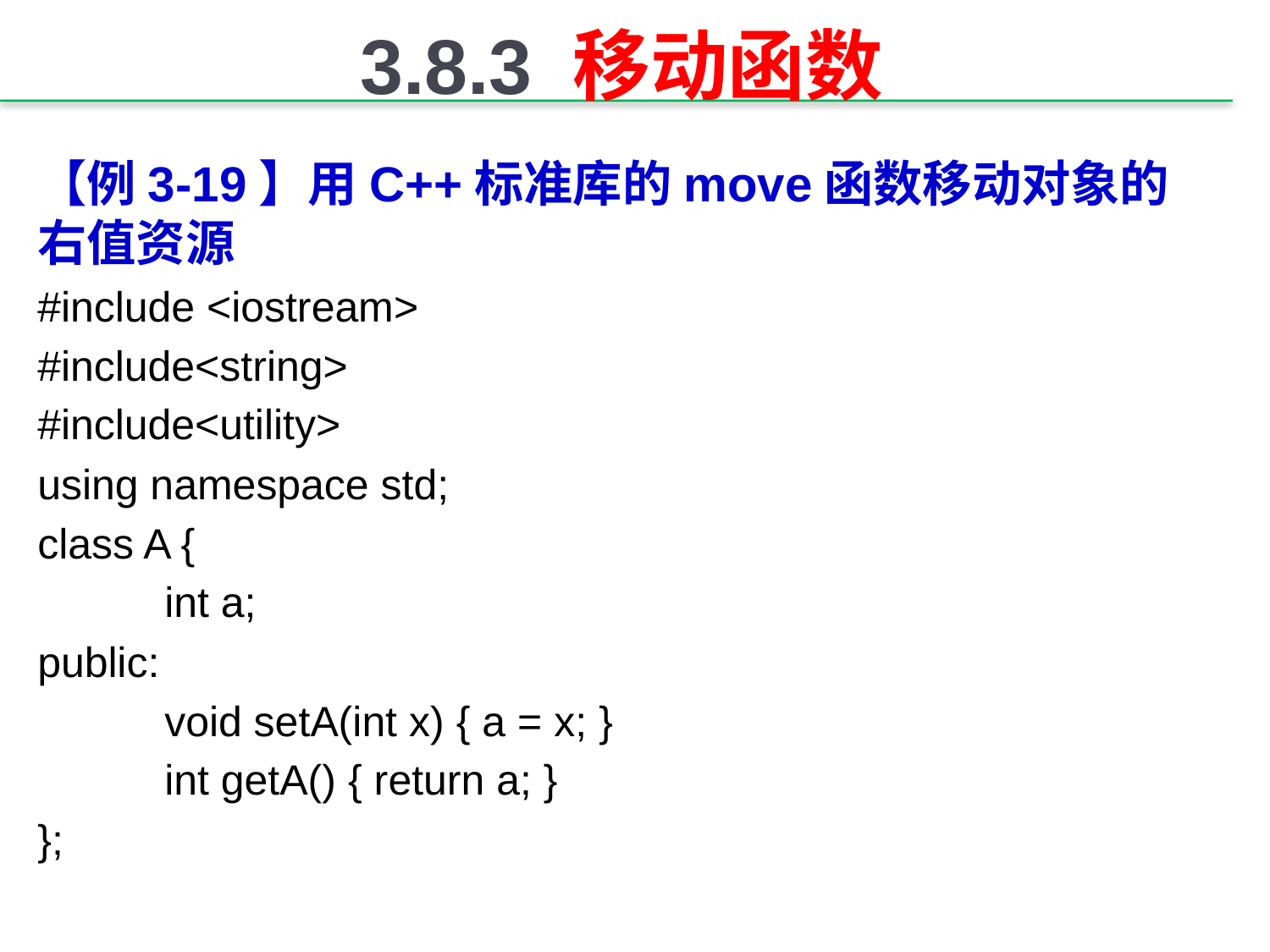

# 3.8.3 移动函数
【例3-19】用C++标准库的move函数移动对象的右值资源
#include <iostream>
#include<string>
#include<utility>
using namespace std;
class A {
	int a;
public:
	void setA(int x) { a = x; }
	int getA() { return a; }
};